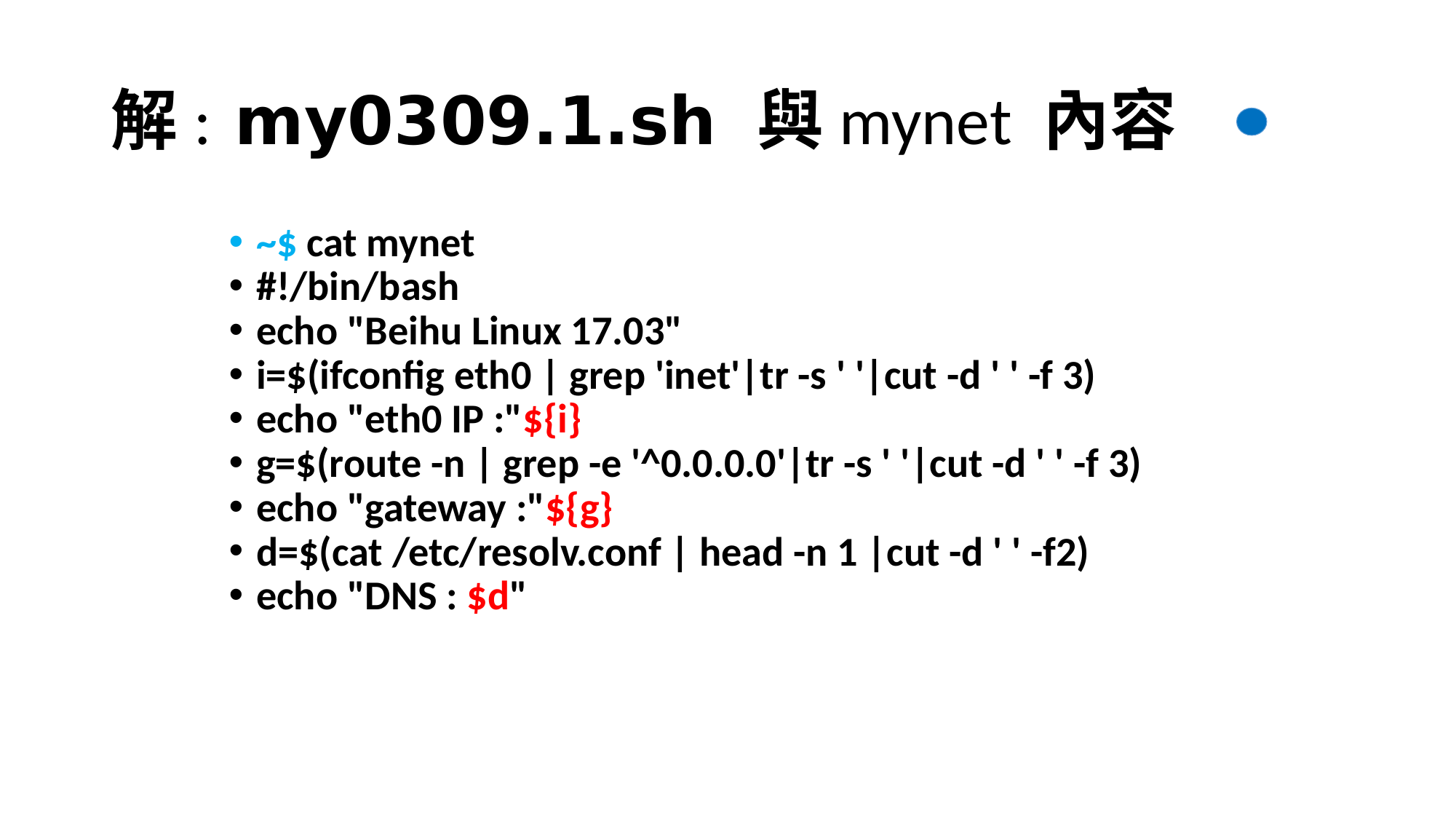

# 解: my0309.1.sh 與mynet 內容

~$ cat mynet
#!/bin/bash
echo "Beihu Linux 17.03"
i=$(ifconfig eth0 | grep 'inet'|tr -s ' '|cut -d ' ' -f 3)
echo "eth0 IP :"${i}
g=$(route -n | grep -e '^0.0.0.0'|tr -s ' '|cut -d ' ' -f 3)
echo "gateway :"${g}
d=$(cat /etc/resolv.conf | head -n 1 |cut -d ' ' -f2)
echo "DNS : $d"